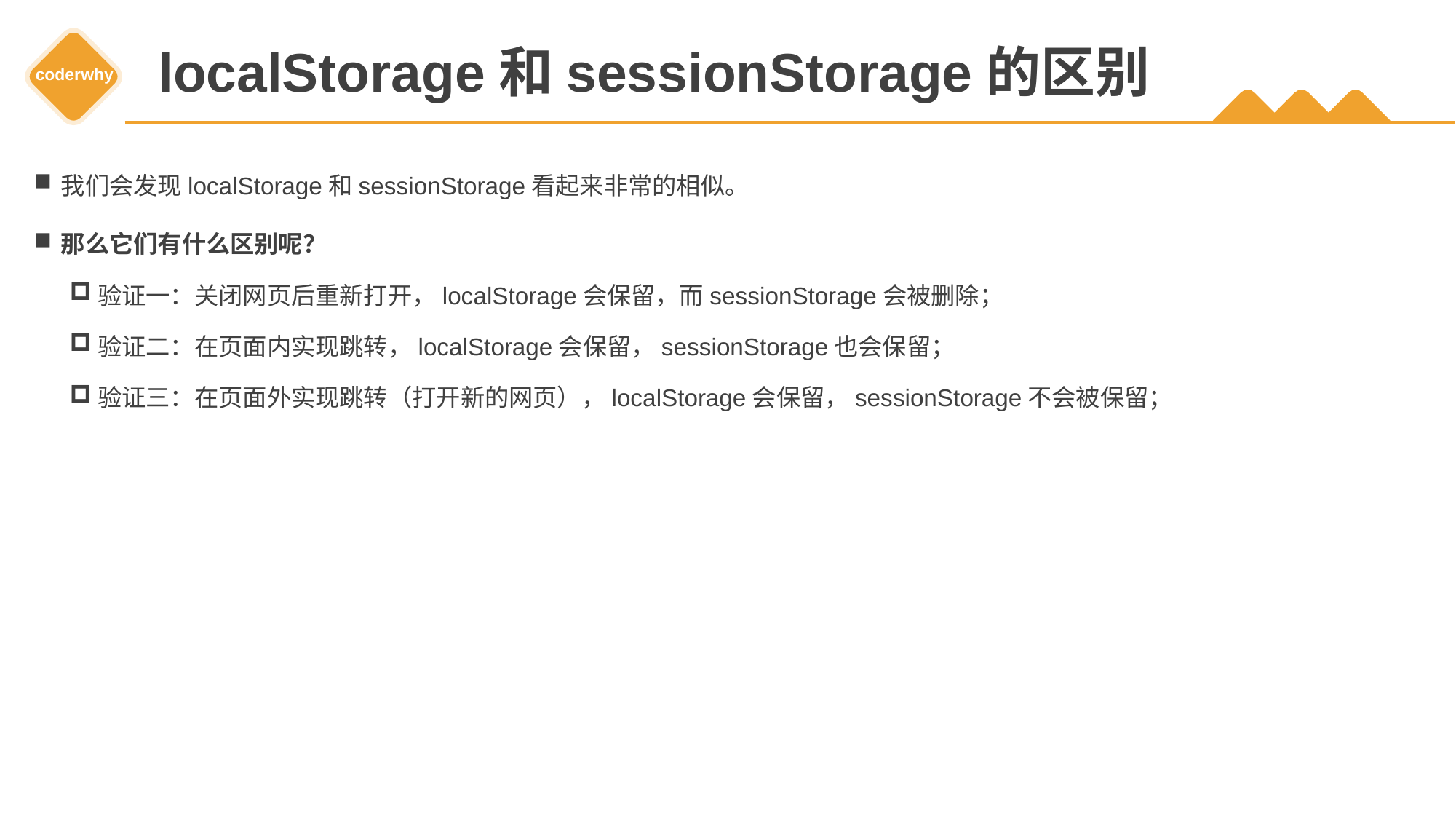

# localStorage和sessionStorage的区别
我们会发现localStorage和sessionStorage看起来非常的相似。
那么它们有什么区别呢？
验证一：关闭网页后重新打开，localStorage会保留，而sessionStorage会被删除；
验证二：在页面内实现跳转，localStorage会保留，sessionStorage也会保留；
验证三：在页面外实现跳转（打开新的网页），localStorage会保留，sessionStorage不会被保留；